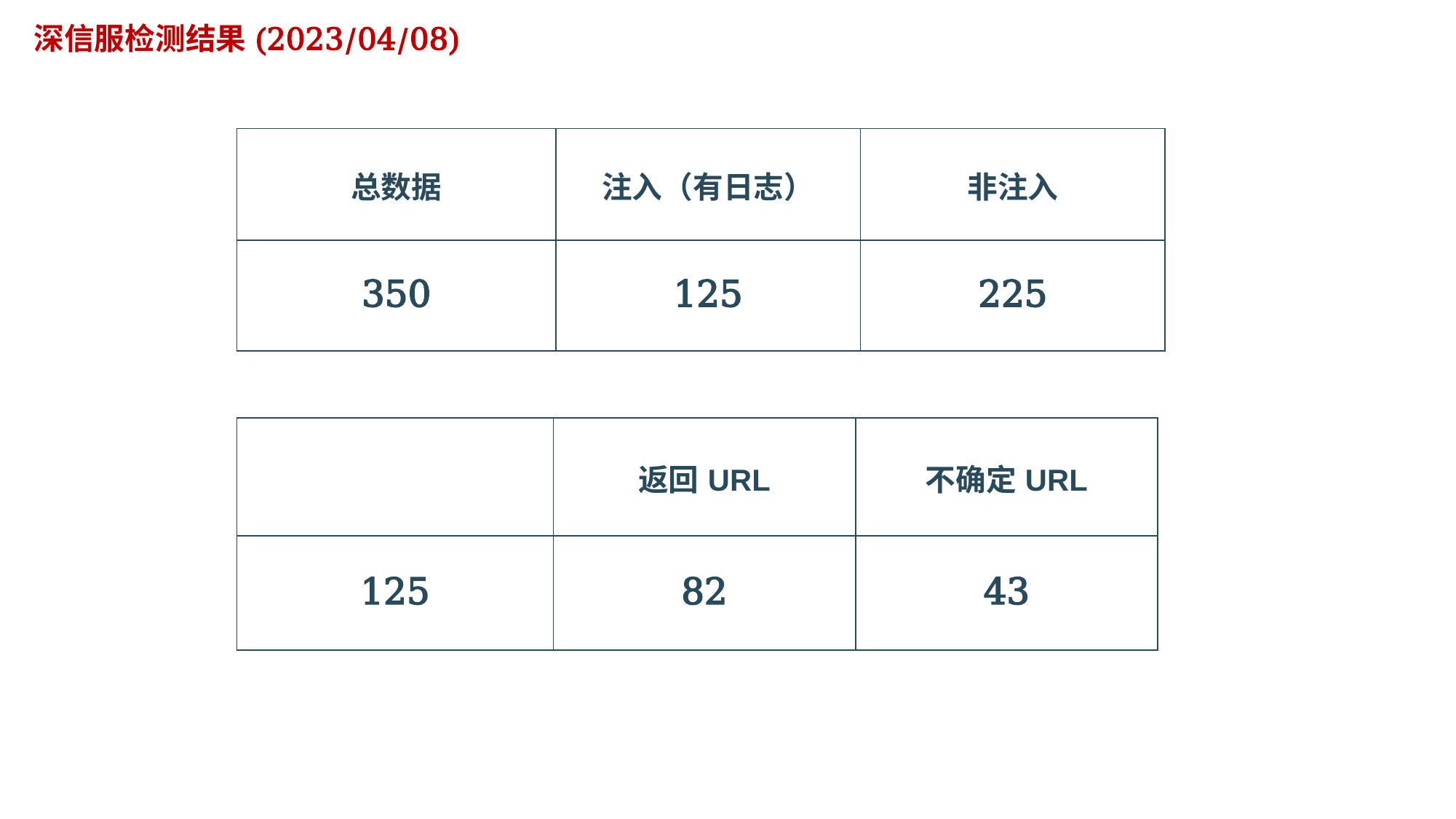

深信服检测结果(2023/04/08)
| 总数据 | 注入（有日志） | 非注入 |
| --- | --- | --- |
| 350 | 125 | 225 |
|  | 返回URL | 不确定URL |
| --- | --- | --- |
| 125 | 82 | 43 |